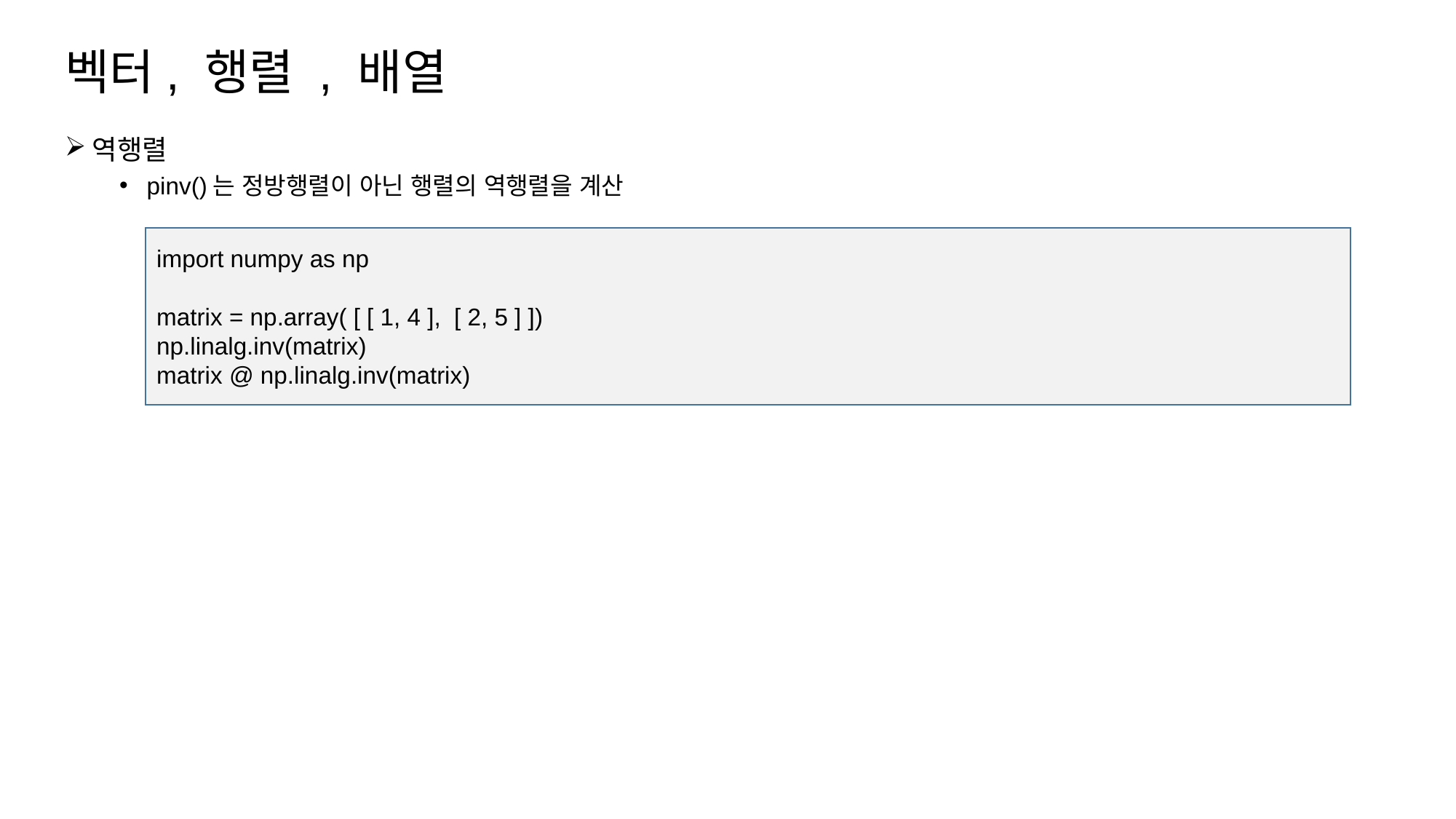

# 벡터, 행렬 , 배열
역행렬
pinv()는 정방행렬이 아닌 행렬의 역행렬을 계산
import numpy as np

matrix = np.array( [ [ 1, 4 ],  [ 2, 5 ] ])
np.linalg.inv(matrix)
matrix @ np.linalg.inv(matrix)